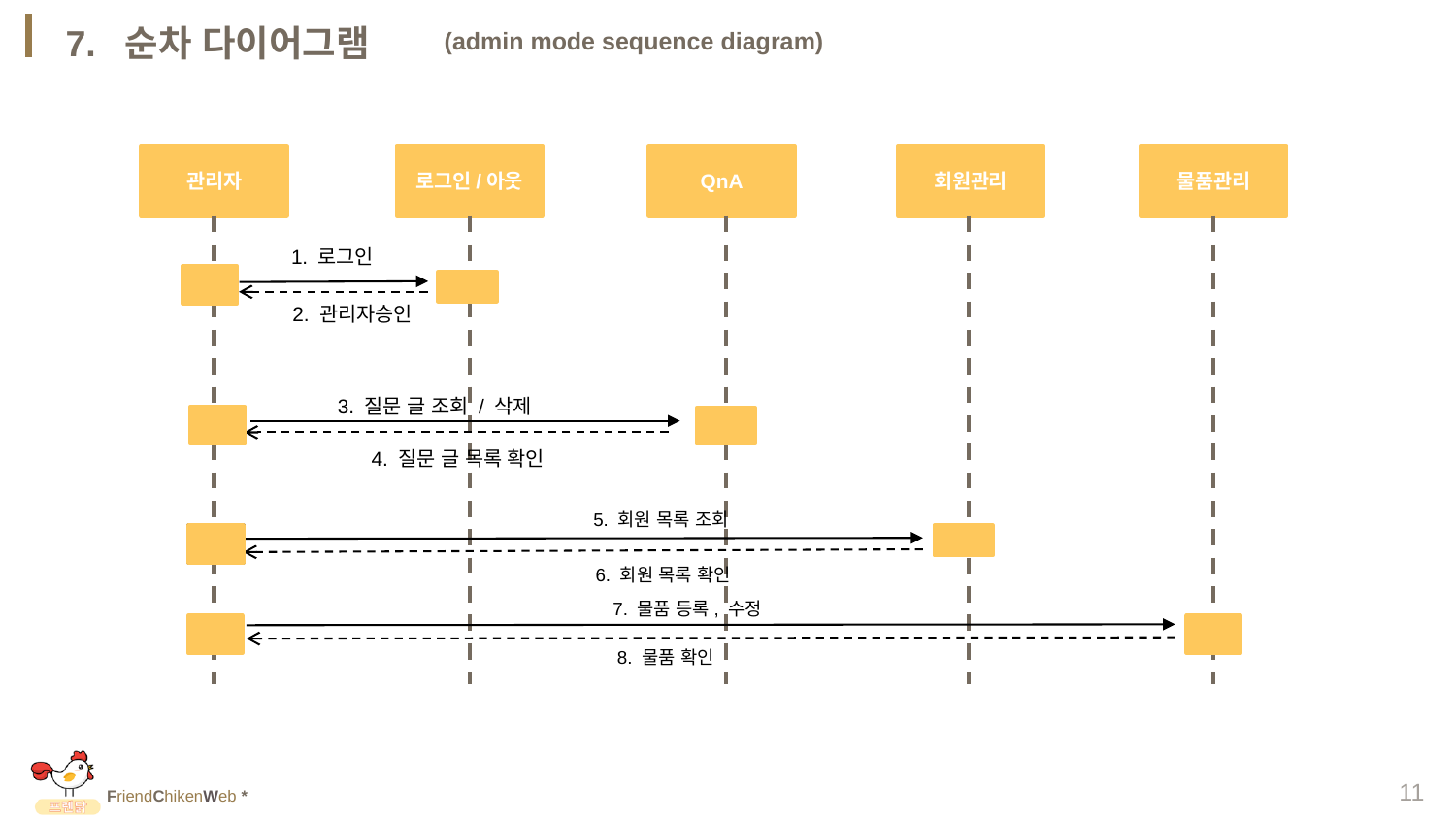

7.  순차 다이어그램
(admin mode sequence diagram)
물품관리
관리자
로그인/아웃
QnA
회원관리
1. 로그인

2. 관리자승인
3. 질문 글 조회 / 삭제

4. 질문 글 목록 확인
5. 회원 목록 조회

6. 회원 목록 확인
7. 물품 등록, 수정

8. 물품 확인
11